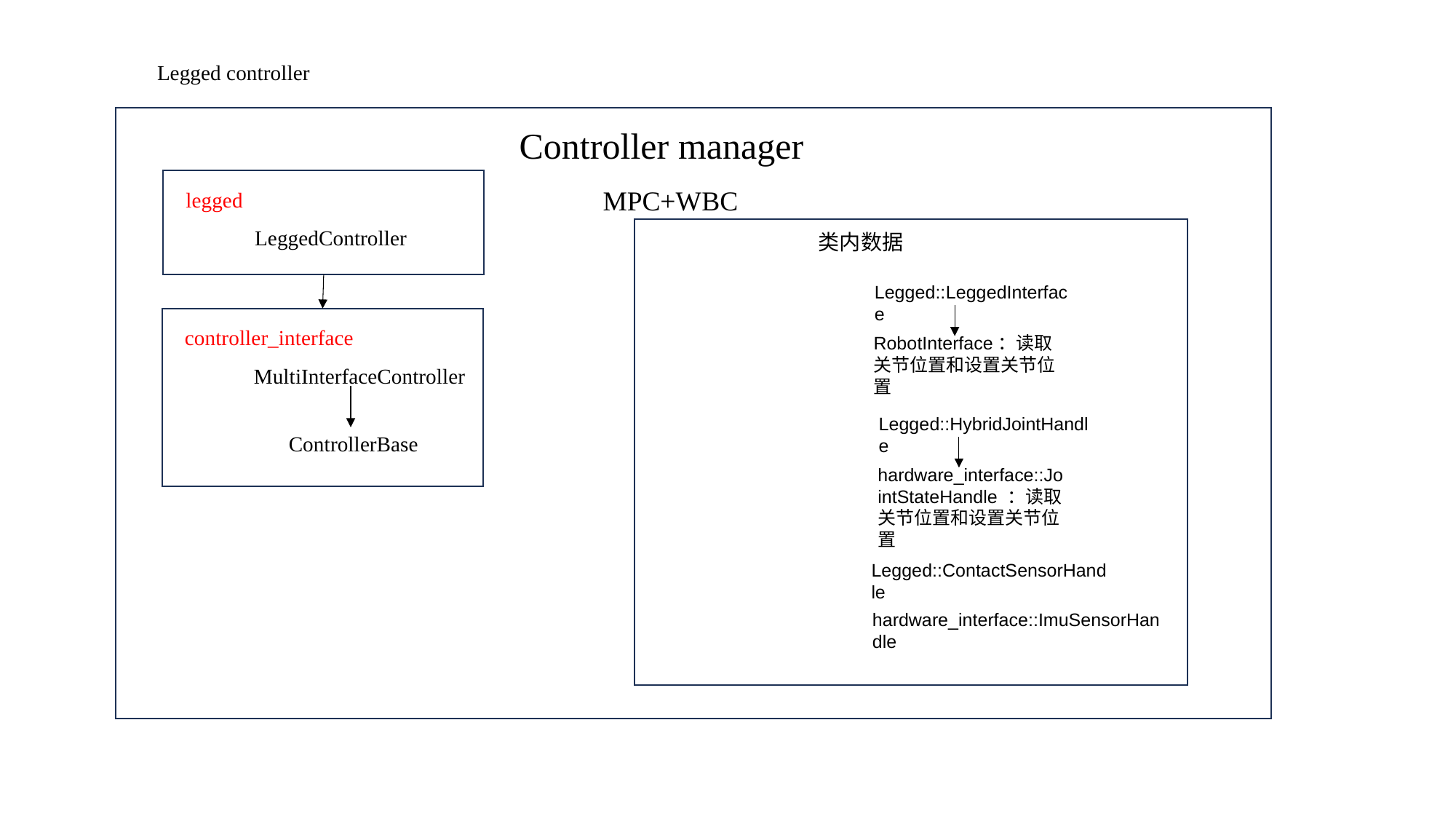

Legged controller

Controller manager

MPC+WBC
legged
LeggedController

类内数据
Legged::LeggedInterface

controller_interface
RobotInterface：读取关节位置和设置关节位置
MultiInterfaceController
Legged::HybridJointHandle
ControllerBase
hardware_interface::JointStateHandle ：读取关节位置和设置关节位置
Legged::ContactSensorHandle
hardware_interface::ImuSensorHandle